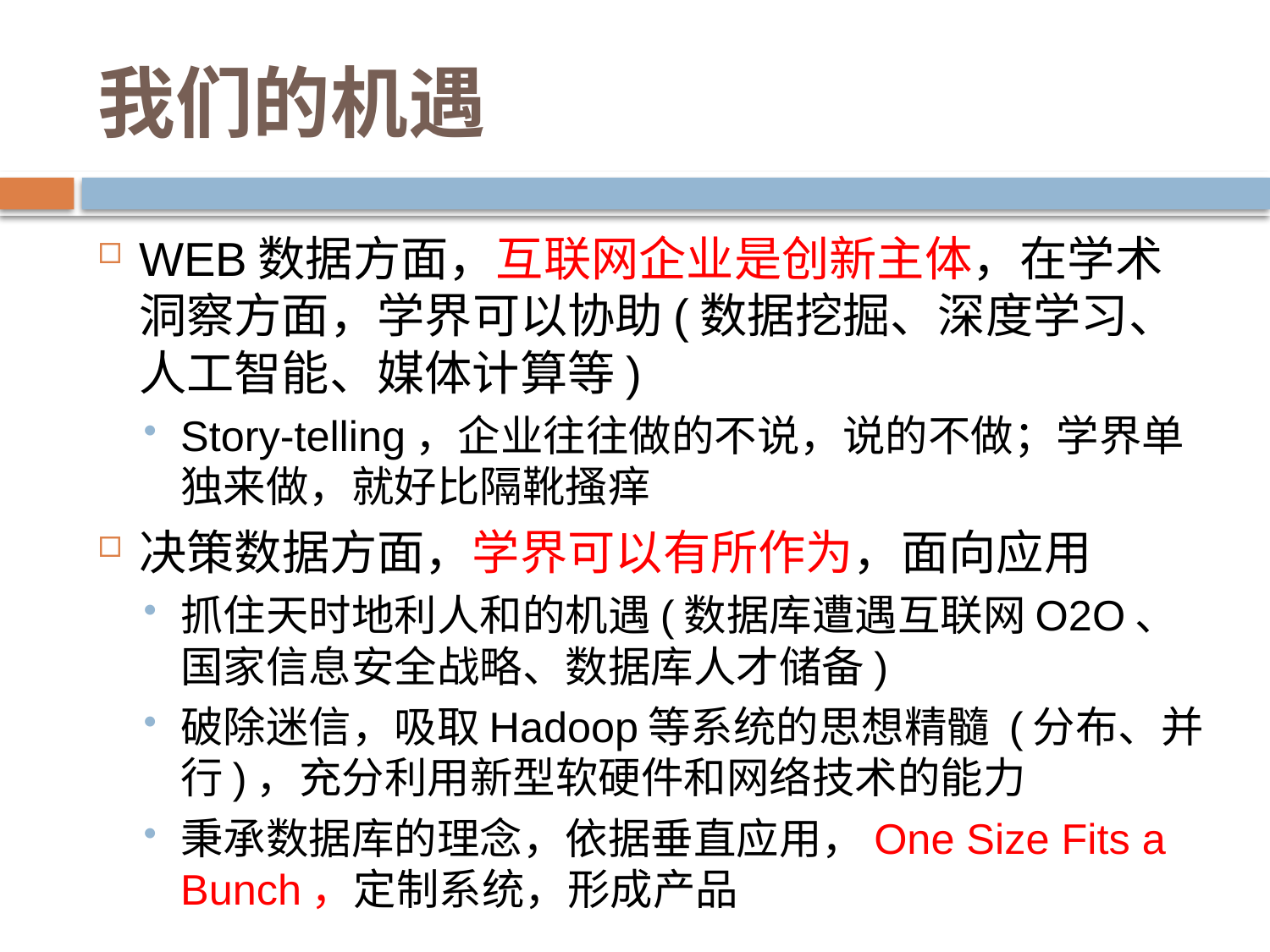

# 我们的机遇
WEB数据方面，互联网企业是创新主体，在学术洞察方面，学界可以协助(数据挖掘、深度学习、人工智能、媒体计算等)
Story-telling，企业往往做的不说，说的不做；学界单独来做，就好比隔靴搔痒
决策数据方面，学界可以有所作为，面向应用
抓住天时地利人和的机遇(数据库遭遇互联网O2O、国家信息安全战略、数据库人才储备)
破除迷信，吸取Hadoop等系统的思想精髓 (分布、并行)，充分利用新型软硬件和网络技术的能力
秉承数据库的理念，依据垂直应用，One Size Fits a Bunch，定制系统，形成产品